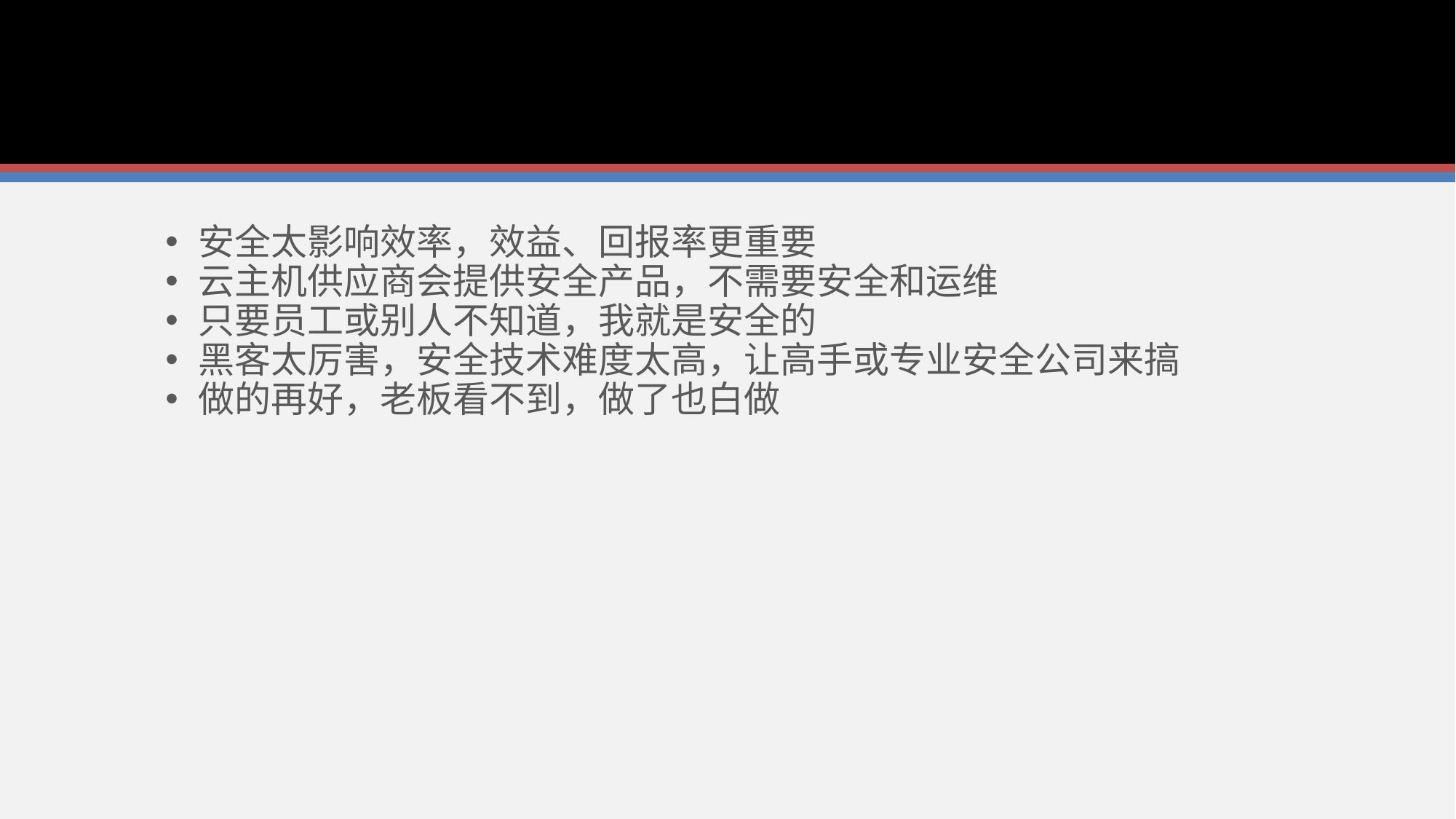

安全太影响效率，效益、回报率更重要
云主机供应商会提供安全产品，不需要安全和运维
只要员工或别人不知道，我就是安全的
黑客太厉害，安全技术难度太高，让高手或专业安全公司来搞
做的再好，老板看不到，做了也白做